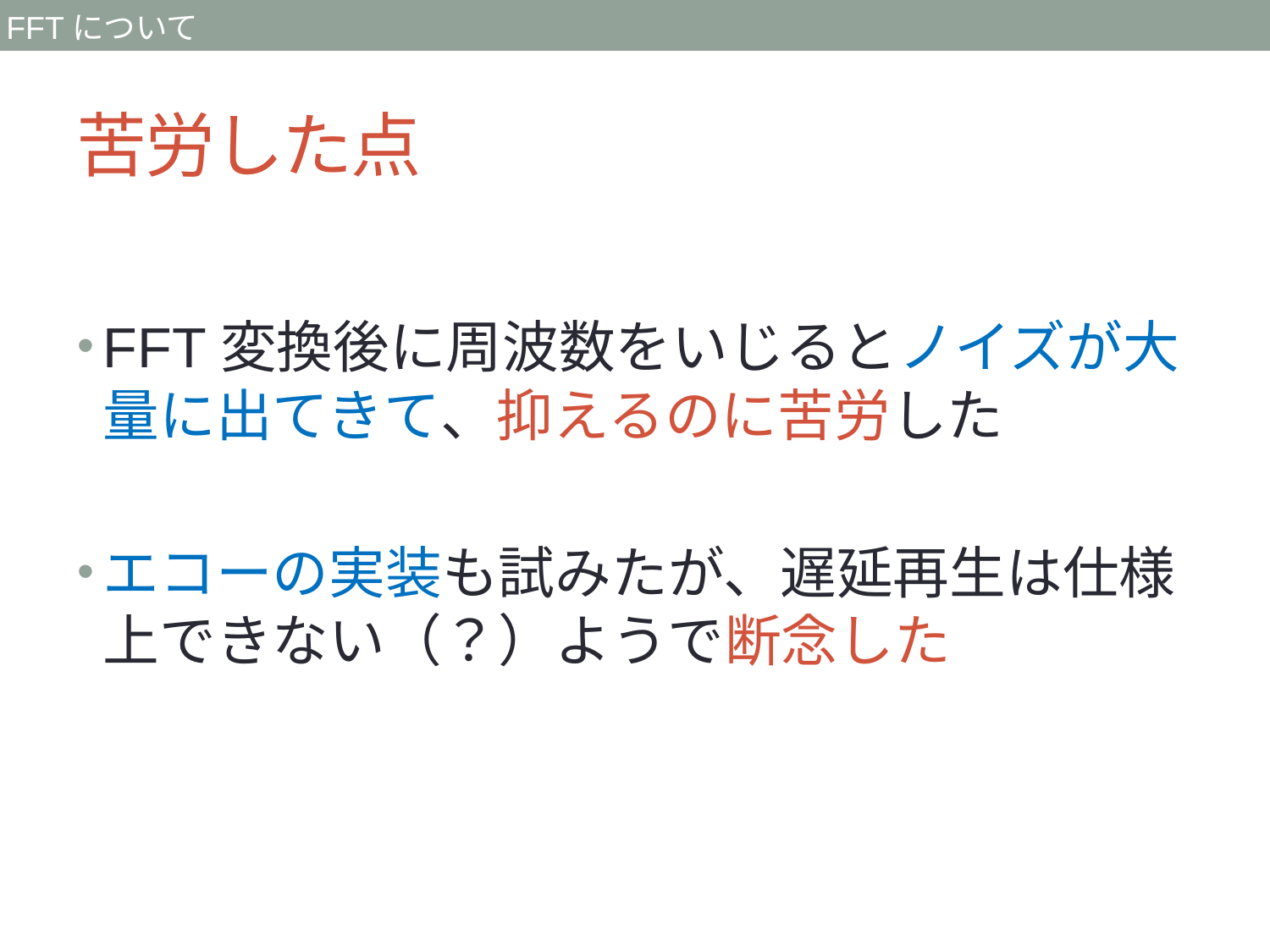

FFTについて
# 苦労した点

FFT変換後に周波数をいじるとノイズが大量に出てきて、抑えるのに苦労した

エコーの実装も試みたが、遅延再生は仕様上できない（？）ようで断念した